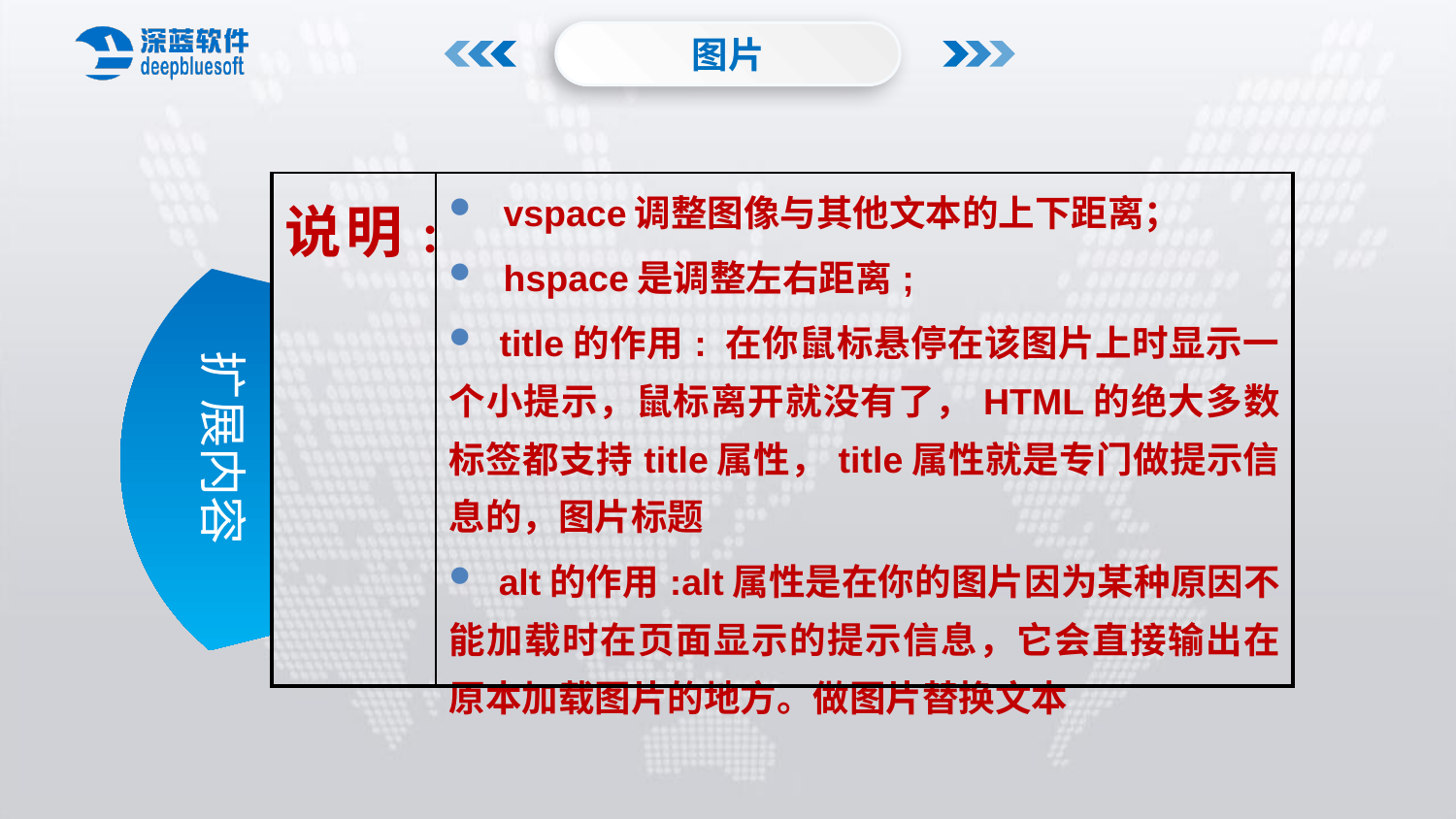

图片

| 说明: | vspace调整图像与其他文本的上下距离； hspace是调整左右距离; title的作用: 在你鼠标悬停在该图片上时显示一个小提示，鼠标离开就没有了，HTML的绝大多数标签都支持title属性，title属性就是专门做提示信息的，图片标题 alt的作用:alt属性是在你的图片因为某种原因不能加载时在页面显示的提示信息，它会直接输出在原本加载图片的地方。做图片替换文本 |
| --- | --- |

扩展内容